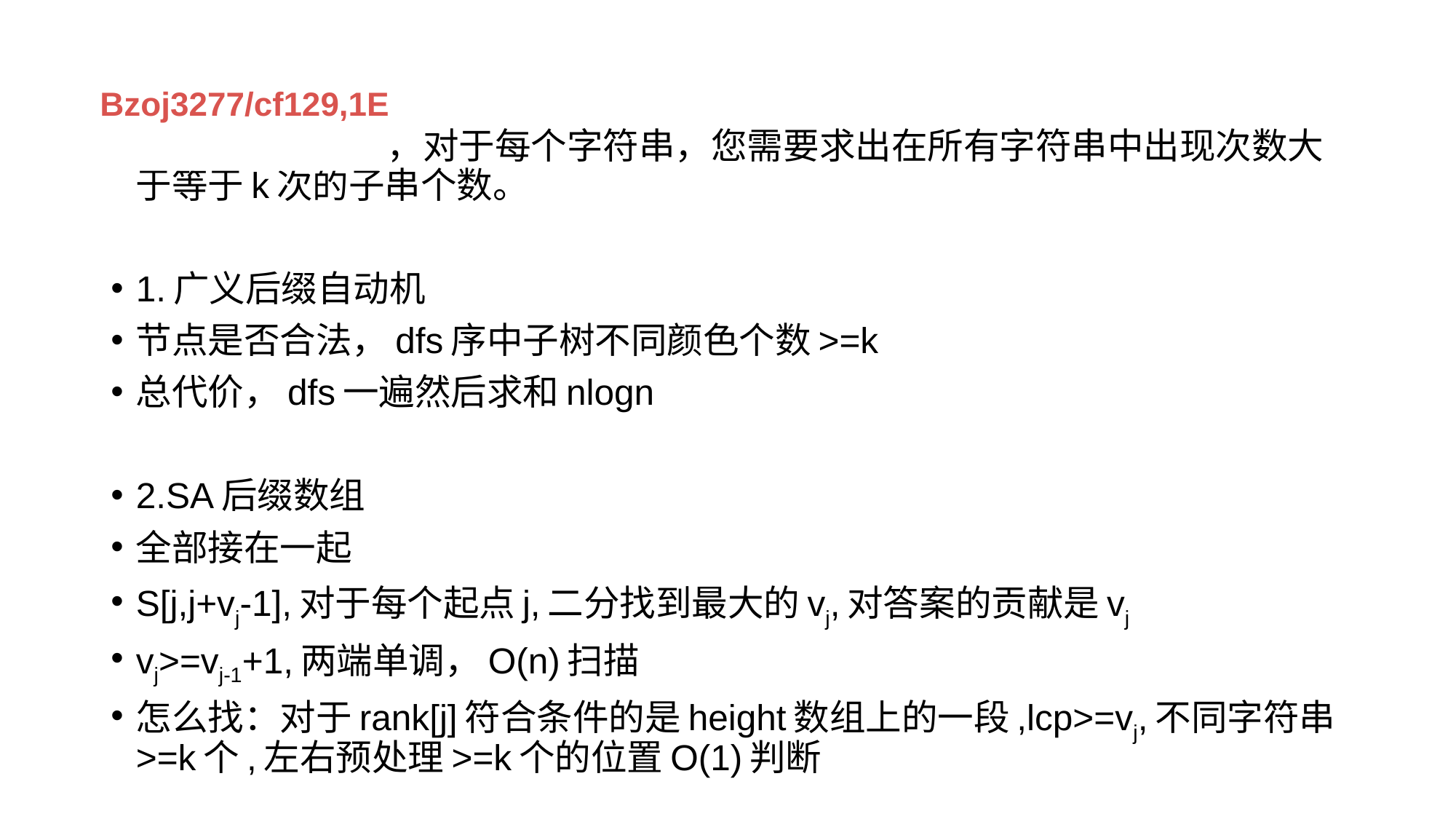

# Bzoj3277/cf129,1E
给定n个字符串，对于每个字符串，您需要求出在所有字符串中出现次数大于等于k次的子串个数。

1.广义后缀自动机
节点是否合法，dfs序中子树不同颜色个数>=k
总代价，dfs一遍然后求和nlogn

2.SA后缀数组
全部接在一起
S[j,j+vj-1],对于每个起点j,二分找到最大的vj,对答案的贡献是vj
vj>=vj-1+1,两端单调，O(n)扫描
怎么找：对于rank[j]符合条件的是height数组上的一段,lcp>=vj,不同字符串>=k个,左右预处理>=k个的位置O(1)判断